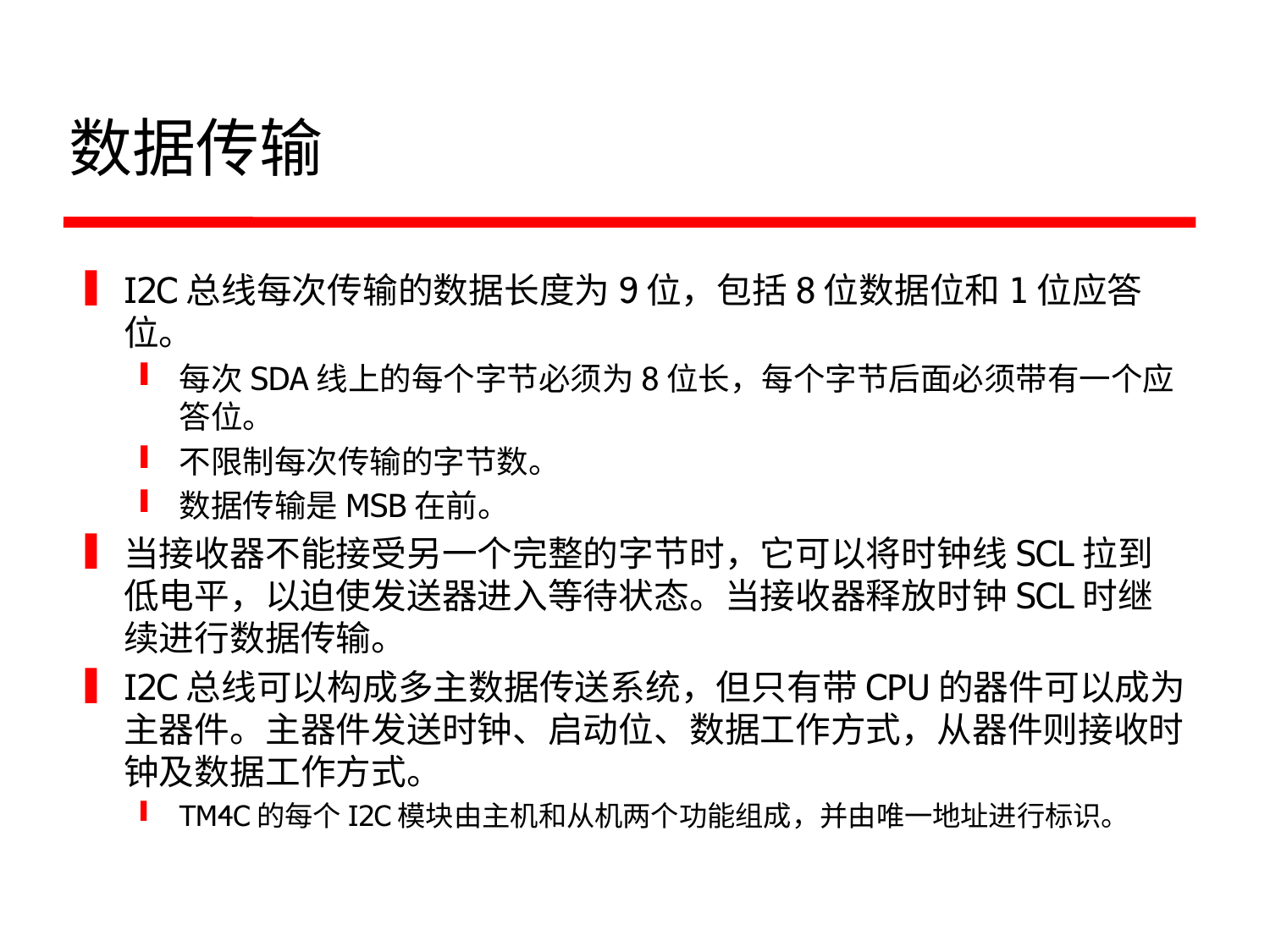

# 数据传输
I2C总线每次传输的数据长度为9位，包括8位数据位和1位应答位。
每次SDA线上的每个字节必须为8位长，每个字节后面必须带有一个应答位。
不限制每次传输的字节数。
数据传输是MSB在前。
当接收器不能接受另一个完整的字节时，它可以将时钟线SCL拉到低电平，以迫使发送器进入等待状态。当接收器释放时钟SCL时继续进行数据传输。
I2C总线可以构成多主数据传送系统，但只有带CPU的器件可以成为主器件。主器件发送时钟、启动位、数据工作方式，从器件则接收时钟及数据工作方式。
TM4C的每个I2C模块由主机和从机两个功能组成，并由唯一地址进行标识。